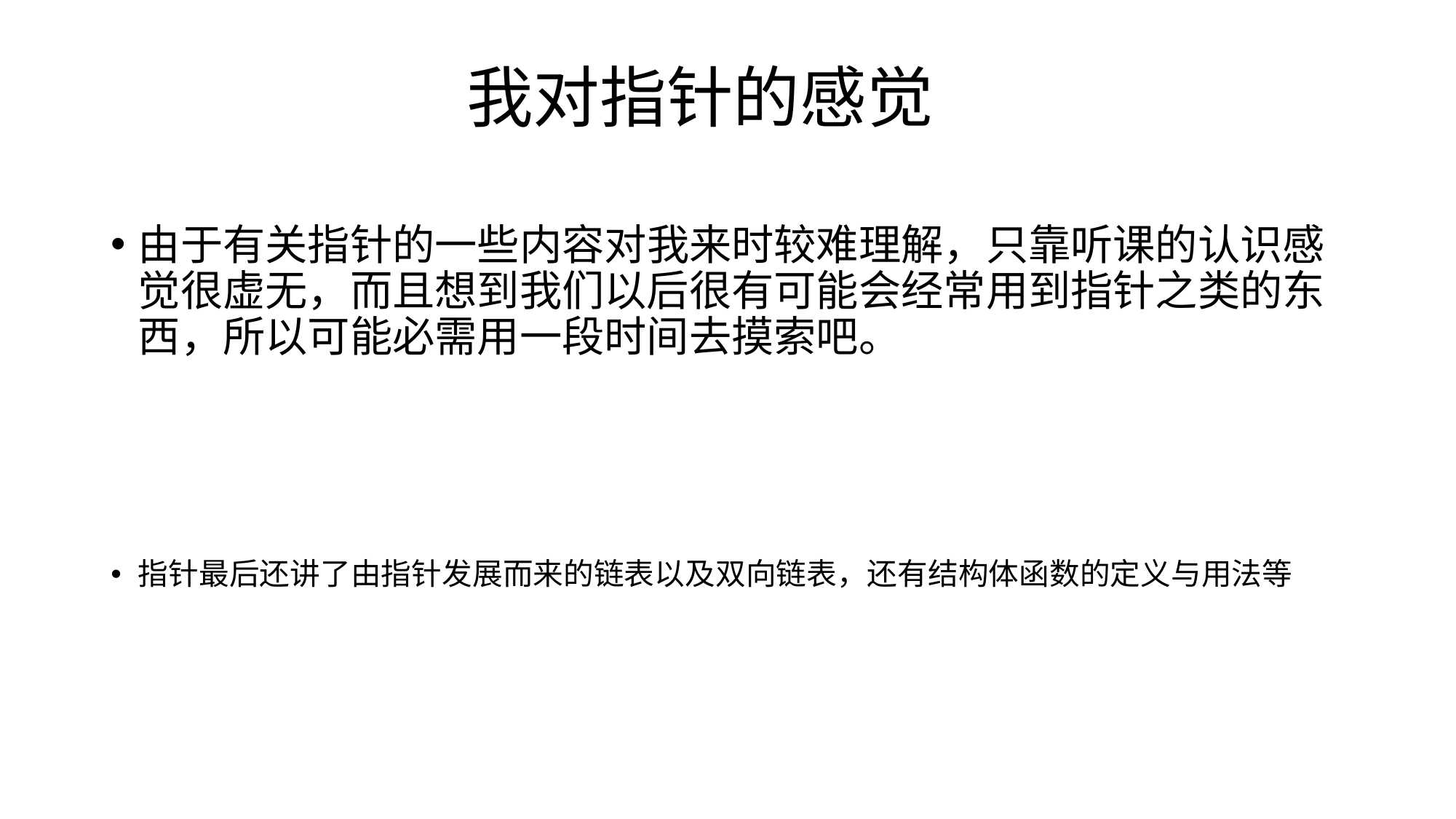

# 我对指针的感觉
由于有关指针的一些内容对我来时较难理解，只靠听课的认识感觉很虚无，而且想到我们以后很有可能会经常用到指针之类的东西，所以可能必需用一段时间去摸索吧。

指针最后还讲了由指针发展而来的链表以及双向链表，还有结构体函数的定义与用法等